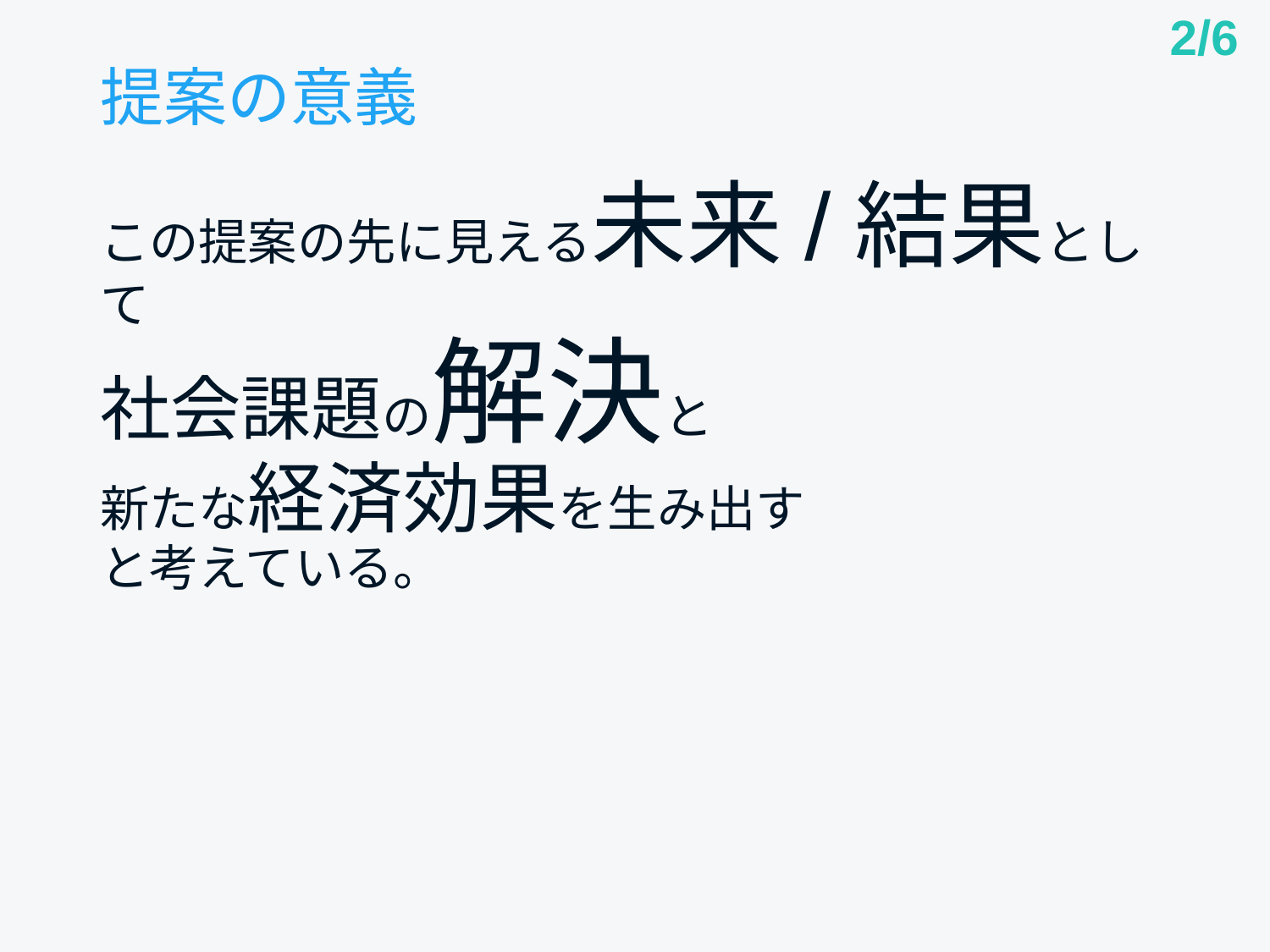

2/6
# 提案の意義
この提案の先に見える未来/結果として
社会課題の解決と
新たな経済効果を生み出す
と考えている。